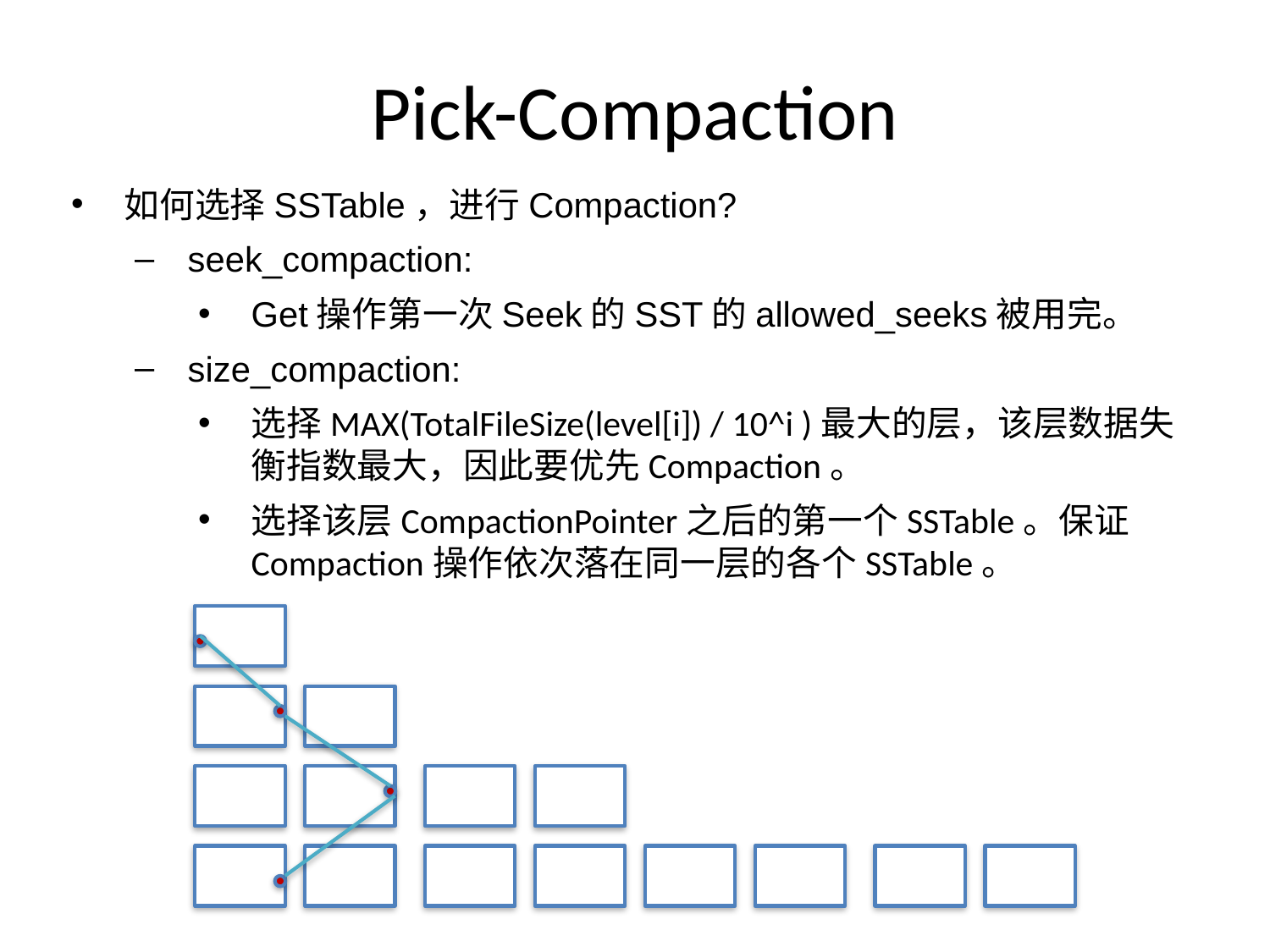

# Pick-Compaction
如何选择SSTable，进行Compaction?
seek_compaction:
Get操作第一次Seek的SST的allowed_seeks被用完。
size_compaction:
选择MAX(TotalFileSize(level[i]) / 10^i )最大的层，该层数据失衡指数最大，因此要优先Compaction。
选择该层CompactionPointer之后的第一个SSTable。保证Compaction操作依次落在同一层的各个SSTable。